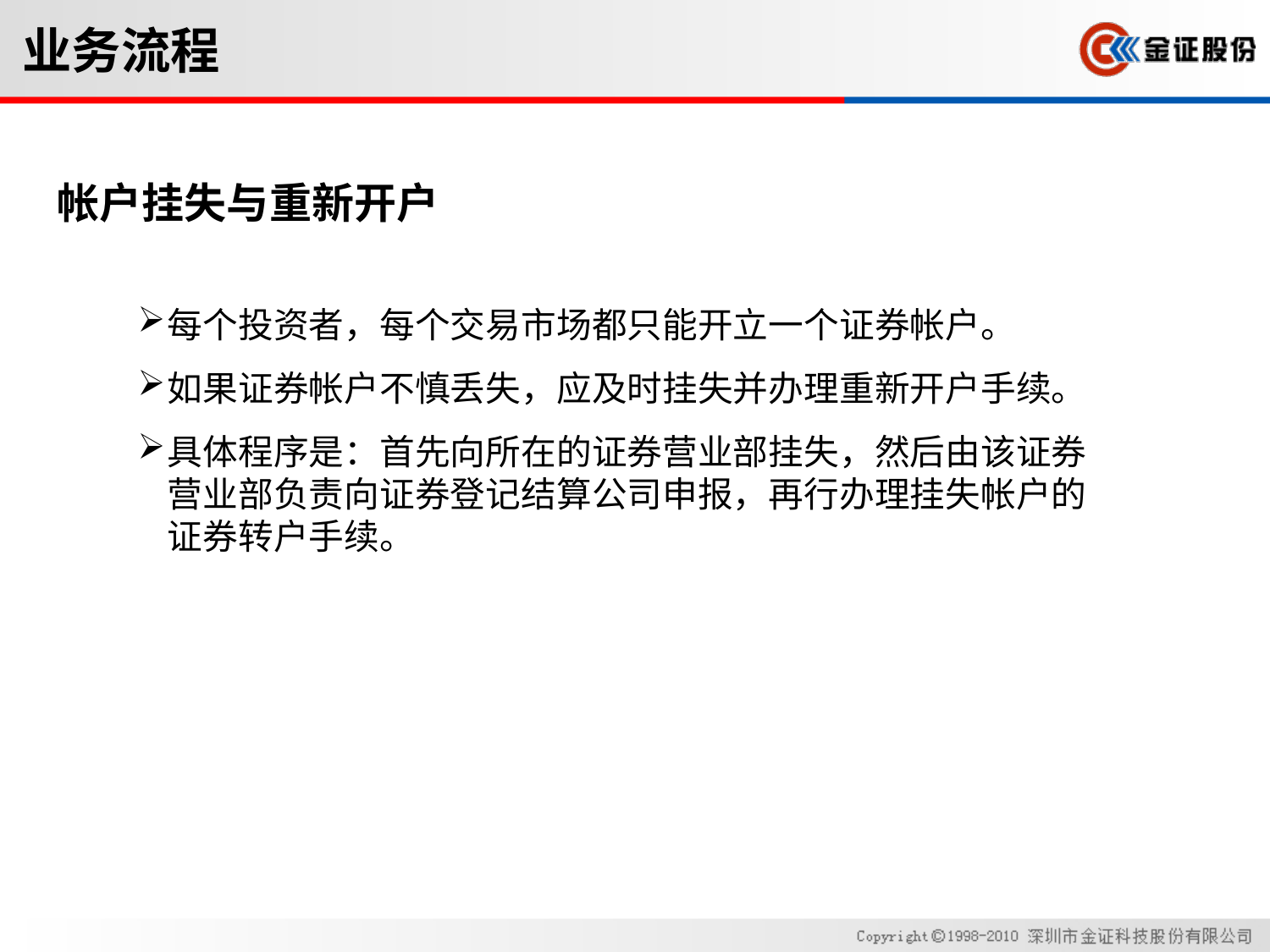

# 业务流程
帐户挂失与重新开户
每个投资者，每个交易市场都只能开立一个证券帐户。
如果证券帐户不慎丢失，应及时挂失并办理重新开户手续。
具体程序是：首先向所在的证券营业部挂失，然后由该证券营业部负责向证券登记结算公司申报，再行办理挂失帐户的证券转户手续。